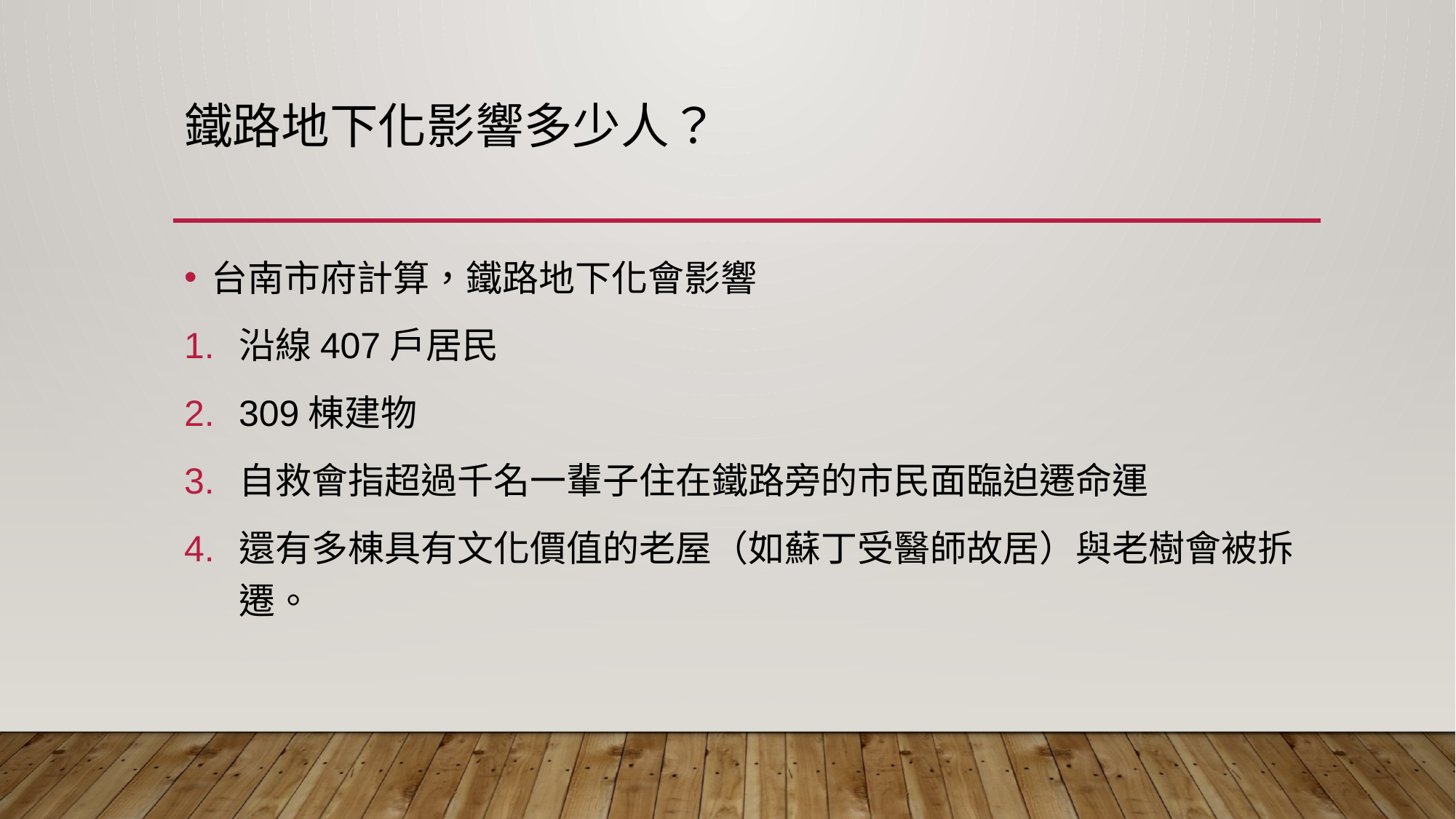

# 鐵路地下化影響多少人？
台南市府計算，鐵路地下化會影響
沿線407戶居民
309棟建物
自救會指超過千名一輩子住在鐵路旁的市民面臨迫遷命運
還有多棟具有文化價值的老屋（如蘇丁受醫師故居）與老樹會被拆遷。